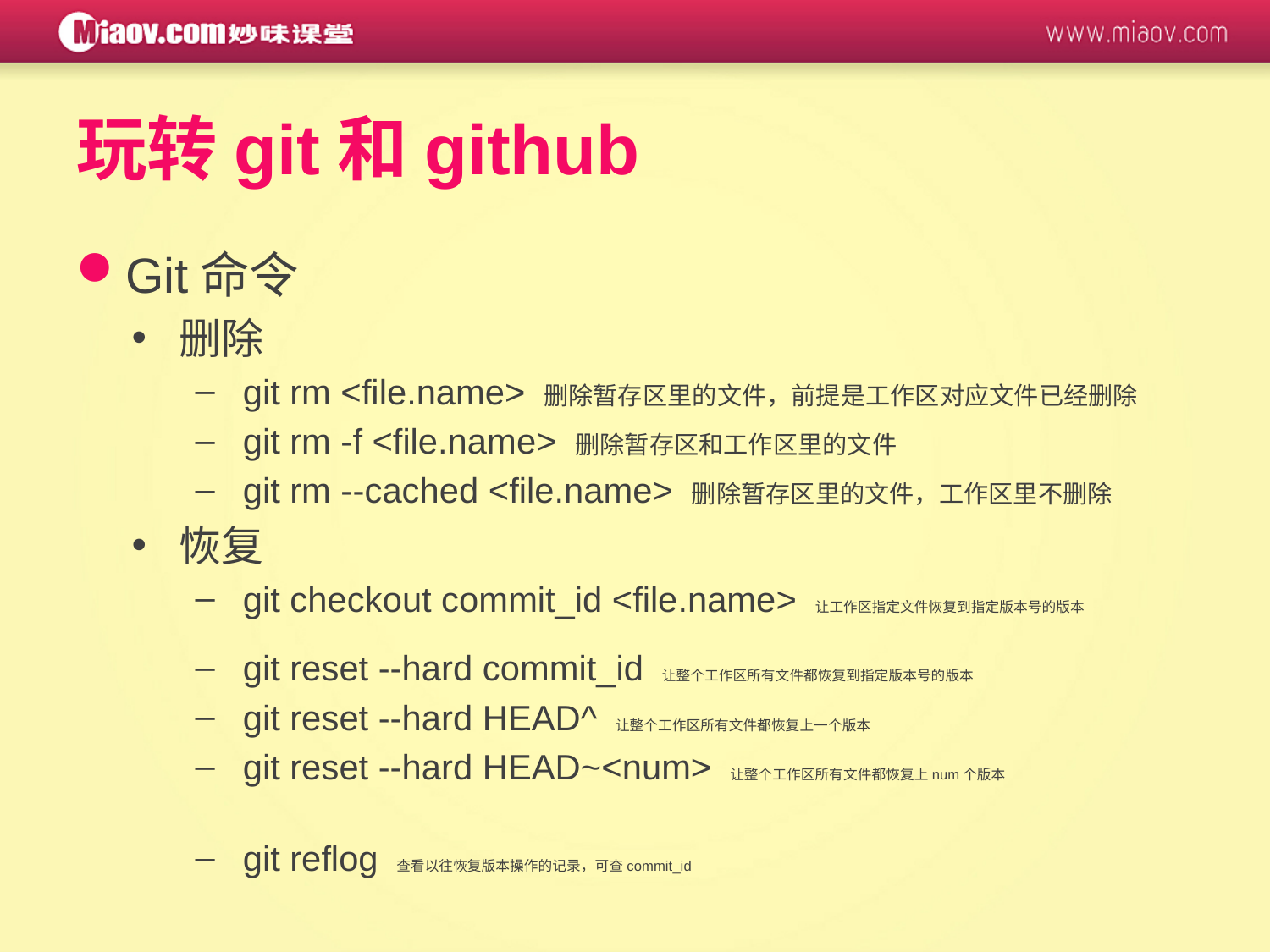

# 玩转git和github
Git命令
删除
git rm <file.name> 删除暂存区里的文件，前提是工作区对应文件已经删除
git rm -f <file.name> 删除暂存区和工作区里的文件
git rm --cached <file.name> 删除暂存区里的文件，工作区里不删除
恢复
git checkout commit_id <file.name> 让工作区指定文件恢复到指定版本号的版本

git reset --hard commit_id 让整个工作区所有文件都恢复到指定版本号的版本
git reset --hard HEAD^ 让整个工作区所有文件都恢复上一个版本
git reset --hard HEAD~<num> 让整个工作区所有文件都恢复上num个版本

git reflog 查看以往恢复版本操作的记录，可查commit_id